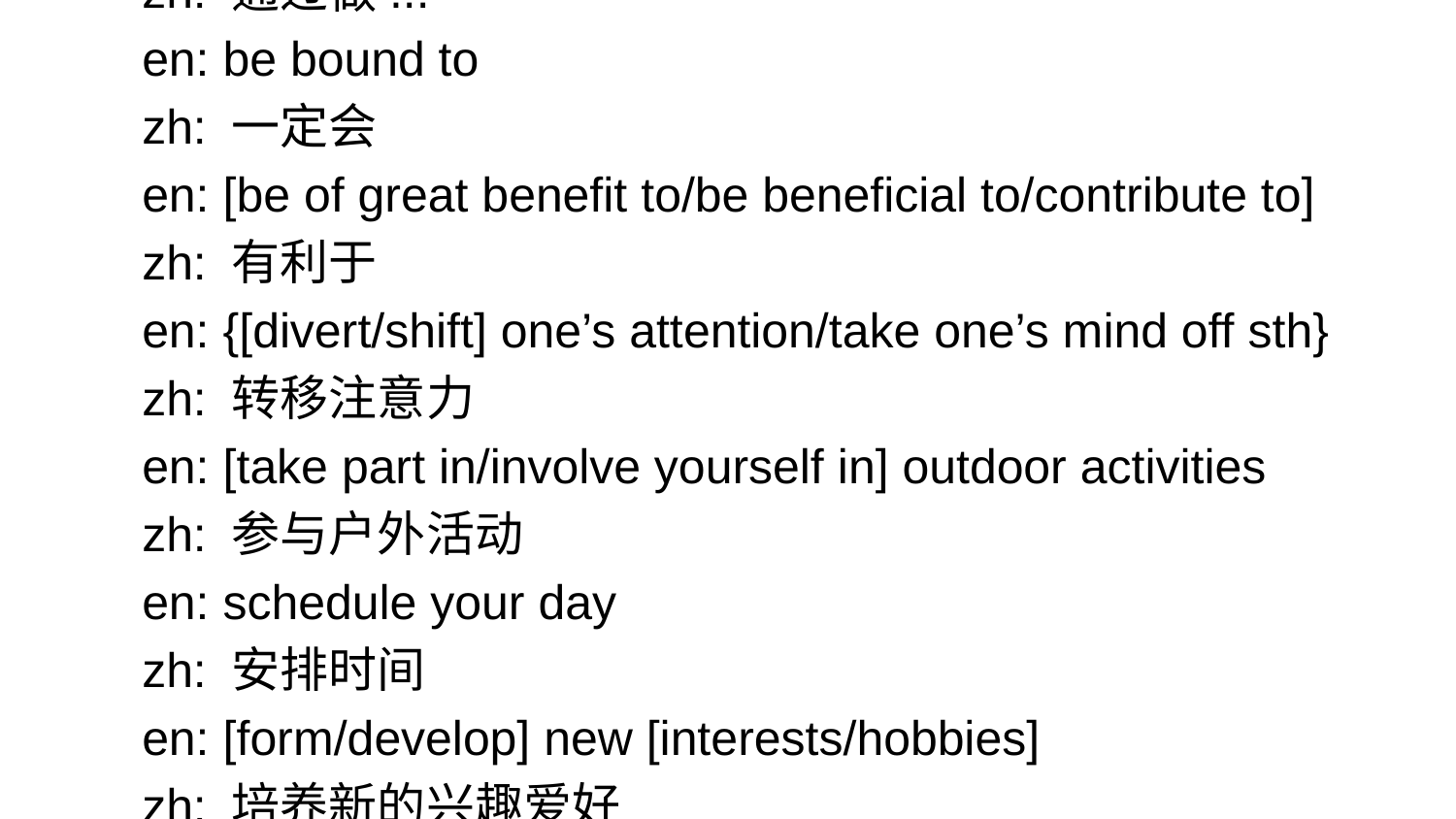

# 语块
使用[]或{}的均为任选一个
en: I used to be in the same boat.
zh: 我过去也遇到过同样的情况。
en: Don’t be unduly anxious.
zh: 不要过于焦虑。
en: [be obsessed with/be addicted to]
zh: 沉迷于
en: [be/feel] at a loss to do sth
zh: 不知道
en: [give sb. some advice/offer sb some suggestions]
zh: 给某人建议
en: [practical/constructive/useful]
zh: 有用的
en: [to begin/start with/to get started/initially/first of all]
zh: 首先
en: [in addition/additionally/besides/moreover/furthermore]
zh: 此外
en: [above all/what matters most is]
zh: 最重要的是
en: you might as well do
zh: 不妨
en: it is highly recommended that you do
zh: 强烈建议
en: [lastly/last but not least]
zh: 最后
en: it is [wise/advisable] of you to do...
zh: 做...很明智
en: so that you
zh: 这样你就
en: by doing so,...
zh: 通过做...
en: be bound to
zh: 一定会
en: [be of great benefit to/be beneficial to/contribute to]
zh: 有利于
en: {[divert/shift] one’s attention/take one’s mind off sth}
zh: 转移注意力
en: [take part in/involve yourself in] outdoor activities
zh: 参与户外活动
en: schedule your day
zh: 安排时间
en: [form/develop] new [interests/hobbies]
zh: 培养新的兴趣爱好
en: make full use of time
zh: 充分利用时间